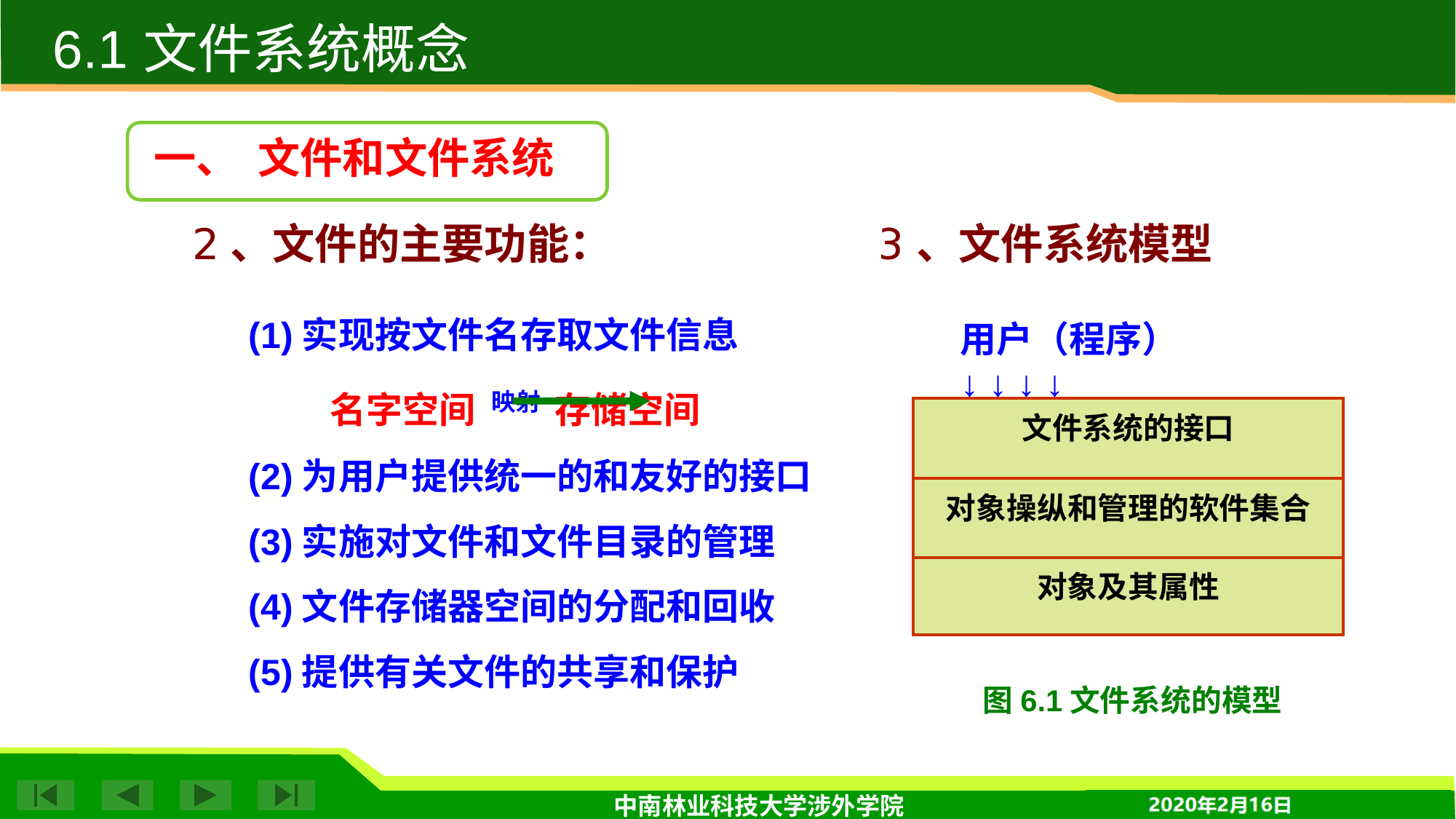

6.1 文件系统概念

一、  文件和文件系统
2、文件的主要功能：
3、文件系统模型
(1)实现按文件名存取文件信息
　　 名字空间  映射   存储空间
(2)为用户提供统一的和友好的接口
(3)实施对文件和文件目录的管理
(4)文件存储器空间的分配和回收
(5)提供有关文件的共享和保护
     用户（程序）
     ↓ ↓ ↓ ↓
| 文件系统的接口 |
| --- |
| 对象操纵和管理的软件集合 |
| 对象及其属性 |

图6.1文件系统的模型